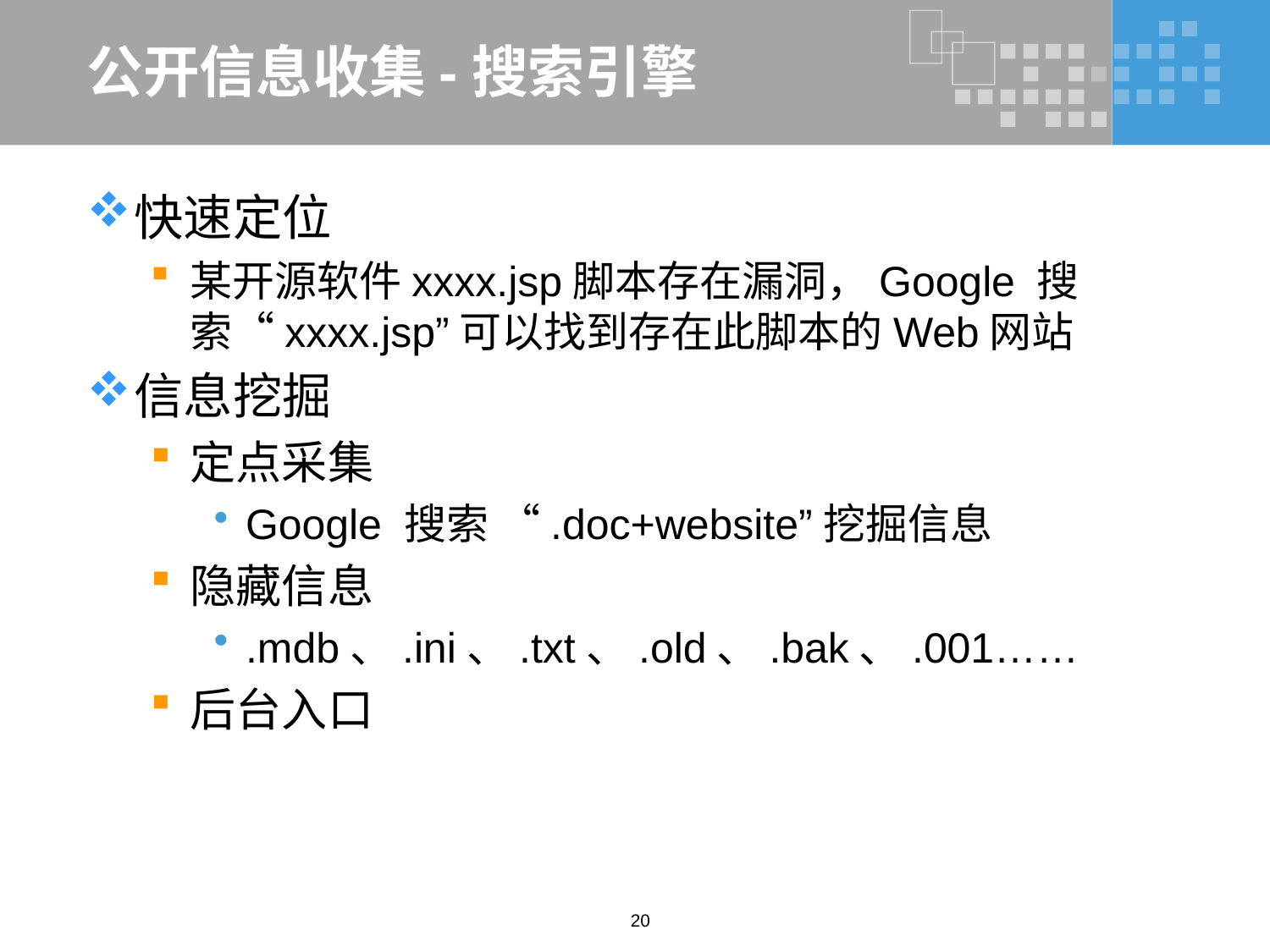

# 公开信息收集-搜索引擎
快速定位
某开源软件xxxx.jsp脚本存在漏洞，Google 搜索“xxxx.jsp”可以找到存在此脚本的Web网站
信息挖掘
定点采集
Google 搜索 “.doc+website”挖掘信息
隐藏信息
.mdb、.ini、.txt、.old、.bak、.001……
后台入口
20